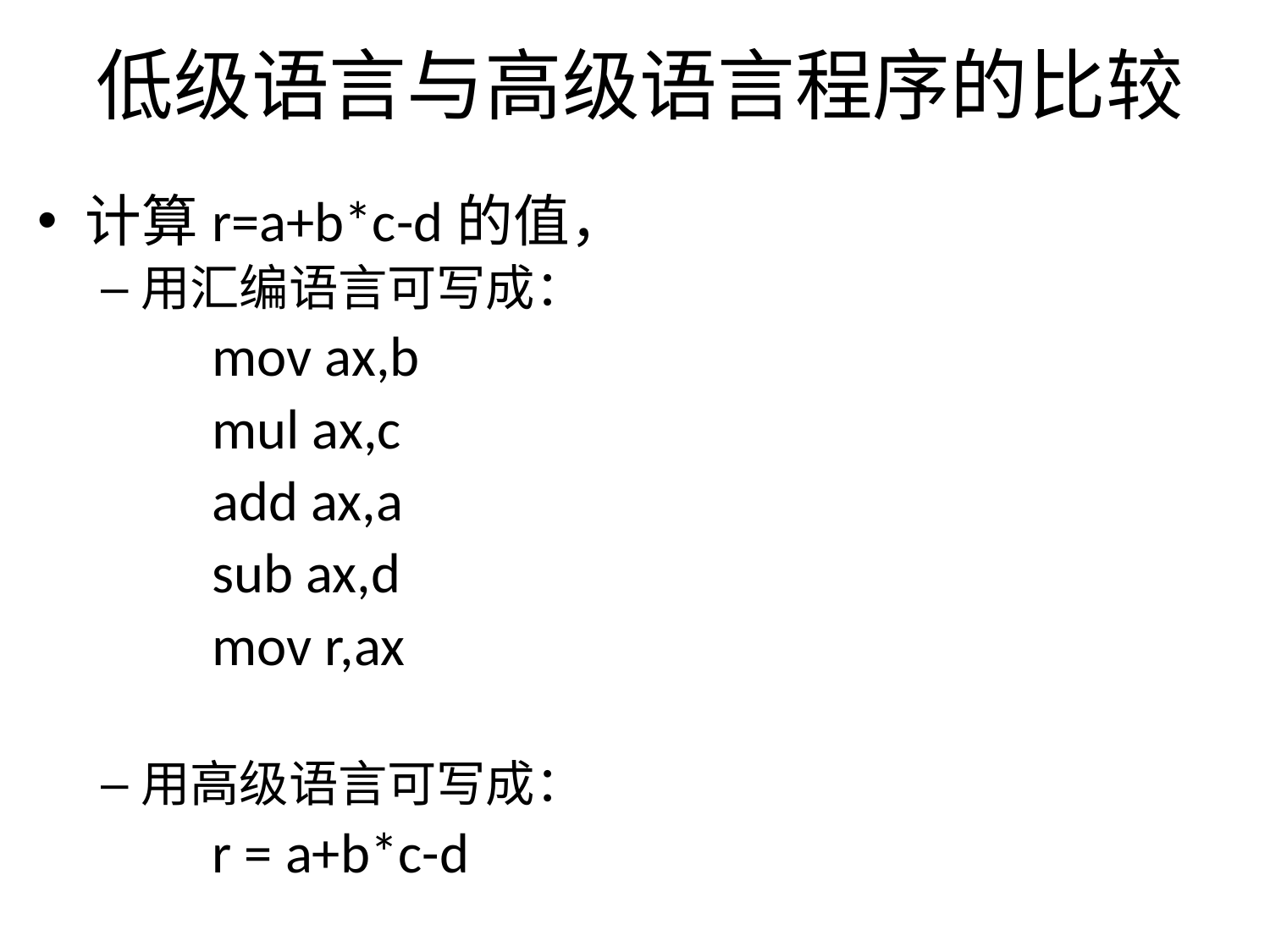

# 低级语言与高级语言程序的比较
计算r=a+b*c-d的值，
用汇编语言可写成：
		mov ax,b
		mul ax,c
		add ax,a
		sub ax,d
		mov r,ax

用高级语言可写成：
		r = a+b*c-d